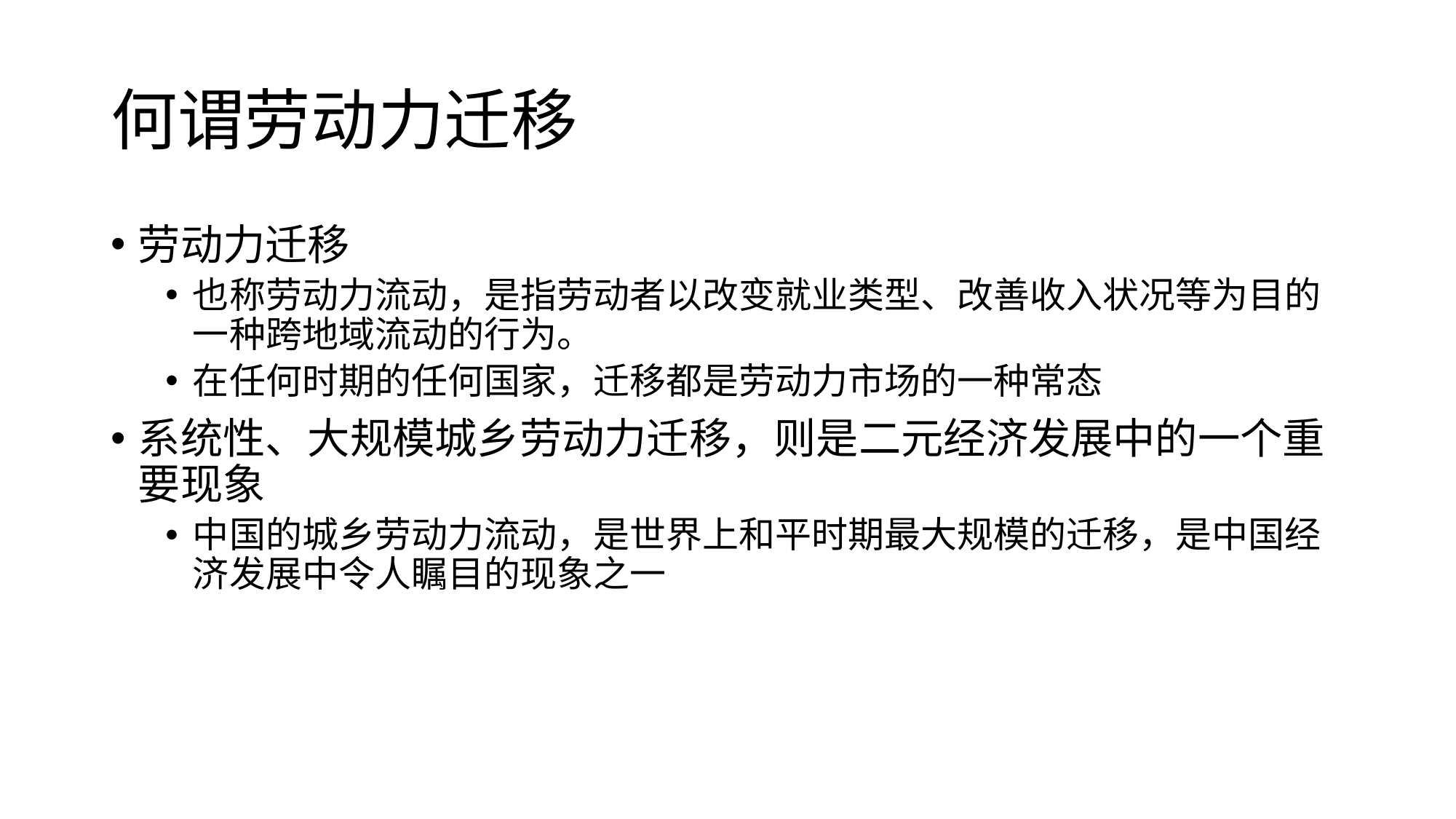

# 何谓劳动力迁移
劳动力迁移
也称劳动力流动，是指劳动者以改变就业类型、改善收入状况等为目的一种跨地域流动的行为。
在任何时期的任何国家，迁移都是劳动力市场的一种常态
系统性、大规模城乡劳动力迁移，则是二元经济发展中的一个重要现象
中国的城乡劳动力流动，是世界上和平时期最大规模的迁移，是中国经济发展中令人瞩目的现象之一